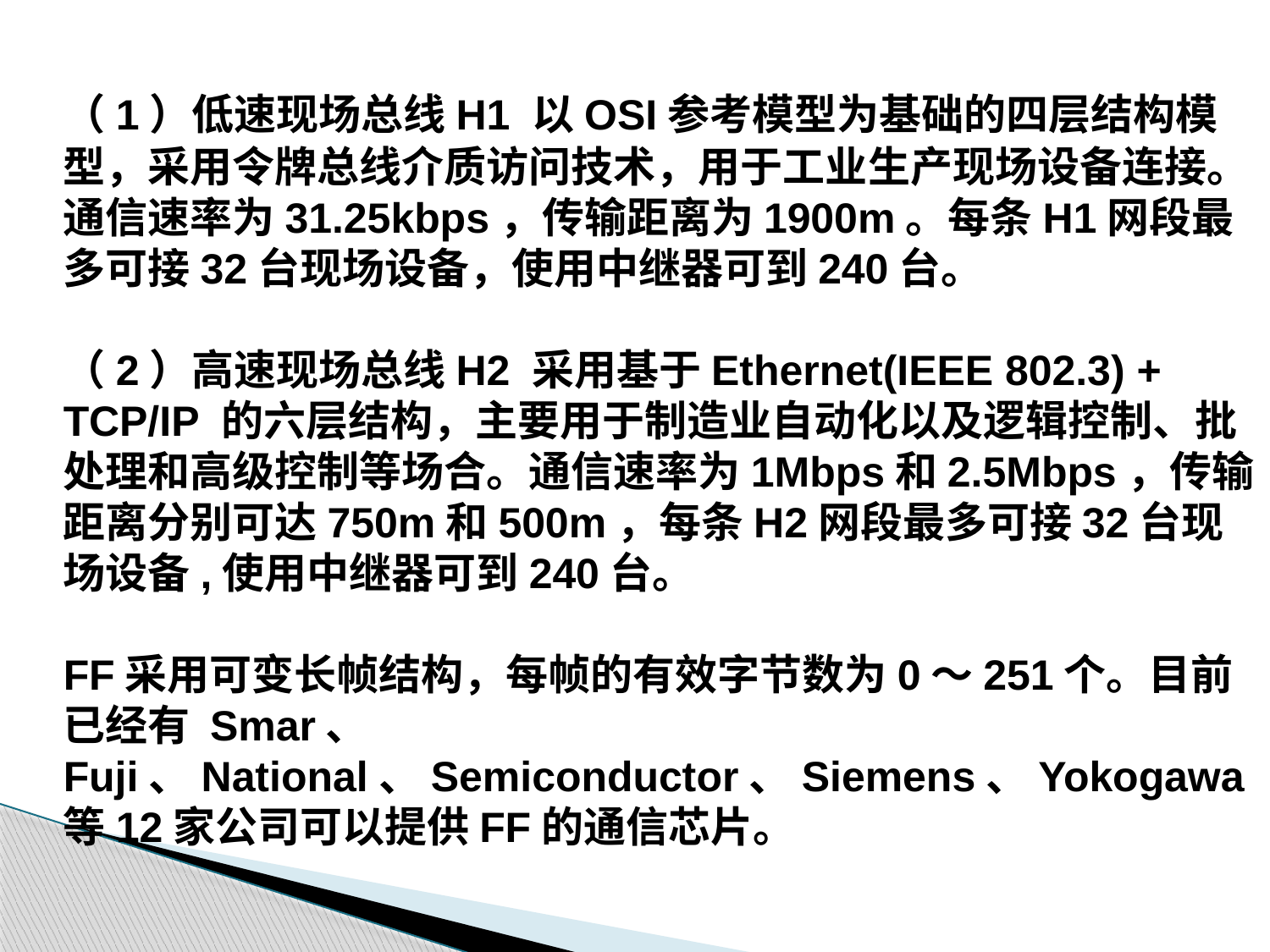

（1）低速现场总线H1 以OSI参考模型为基础的四层结构模型，采用令牌总线介质访问技术，用于工业生产现场设备连接。通信速率为31.25kbps，传输距离为1900m。每条H1网段最多可接32台现场设备，使用中继器可到240台。

	（2）高速现场总线H2 采用基于Ethernet(IEEE 802.3) + TCP/IP 的六层结构，主要用于制造业自动化以及逻辑控制、批处理和高级控制等场合。通信速率为1Mbps和2.5Mbps，传输距离分别可达750m和500m，每条H2网段最多可接32台现场设备,使用中继器可到240台。

	FF采用可变长帧结构，每帧的有效字节数为0～251个。目前已经有 Smar、 Fuji、National、Semiconductor、Siemens、Yokogawa等12家公司可以提供FF的通信芯片。